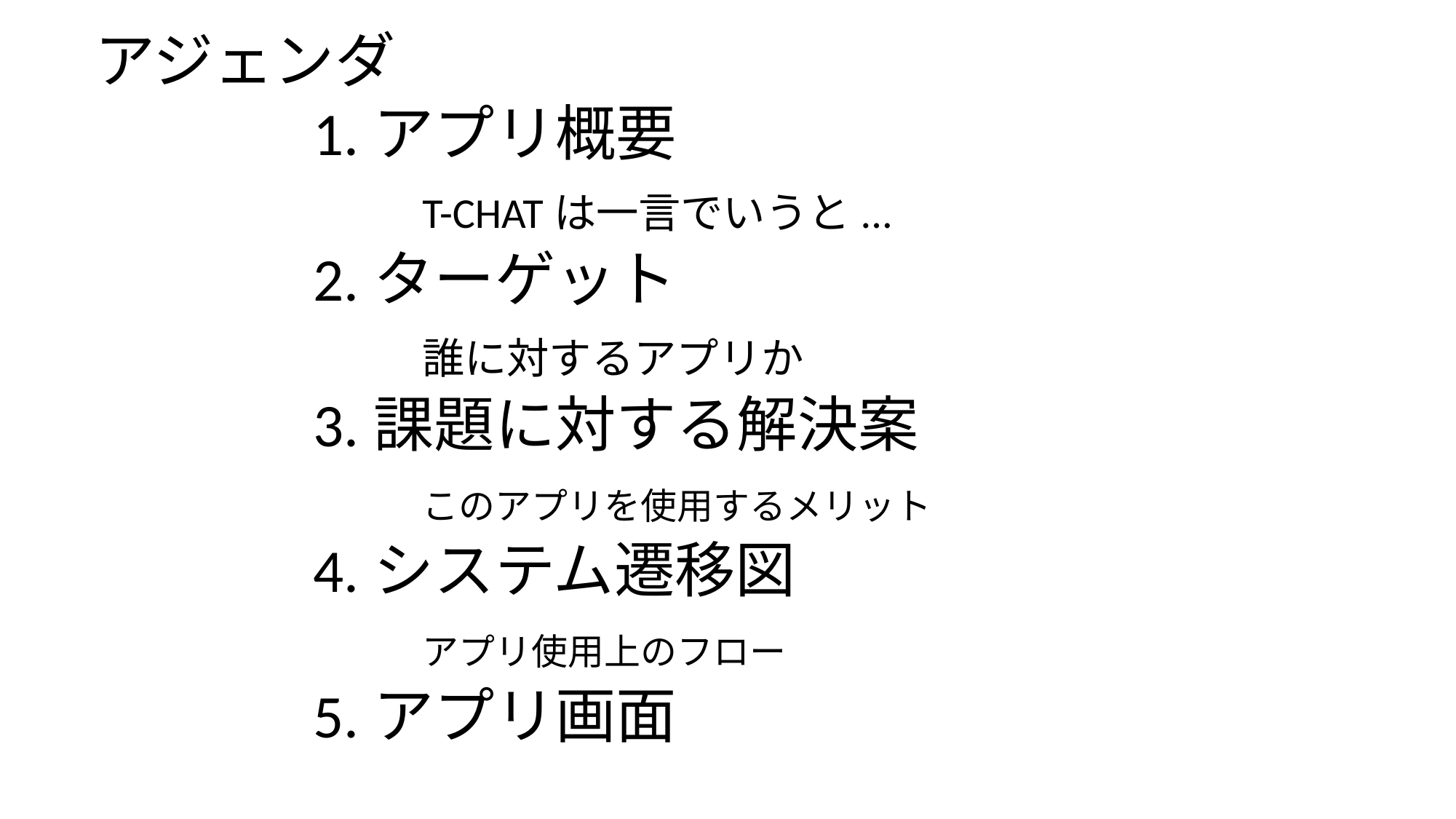

アジェンダ
		1.アプリ概要
			T-CHATは一言でいうと...
		2.ターゲット
			誰に対するアプリか
		3.課題に対する解決案
			このアプリを使用するメリット
		4.システム遷移図
			アプリ使用上のフロー
		5.アプリ画面